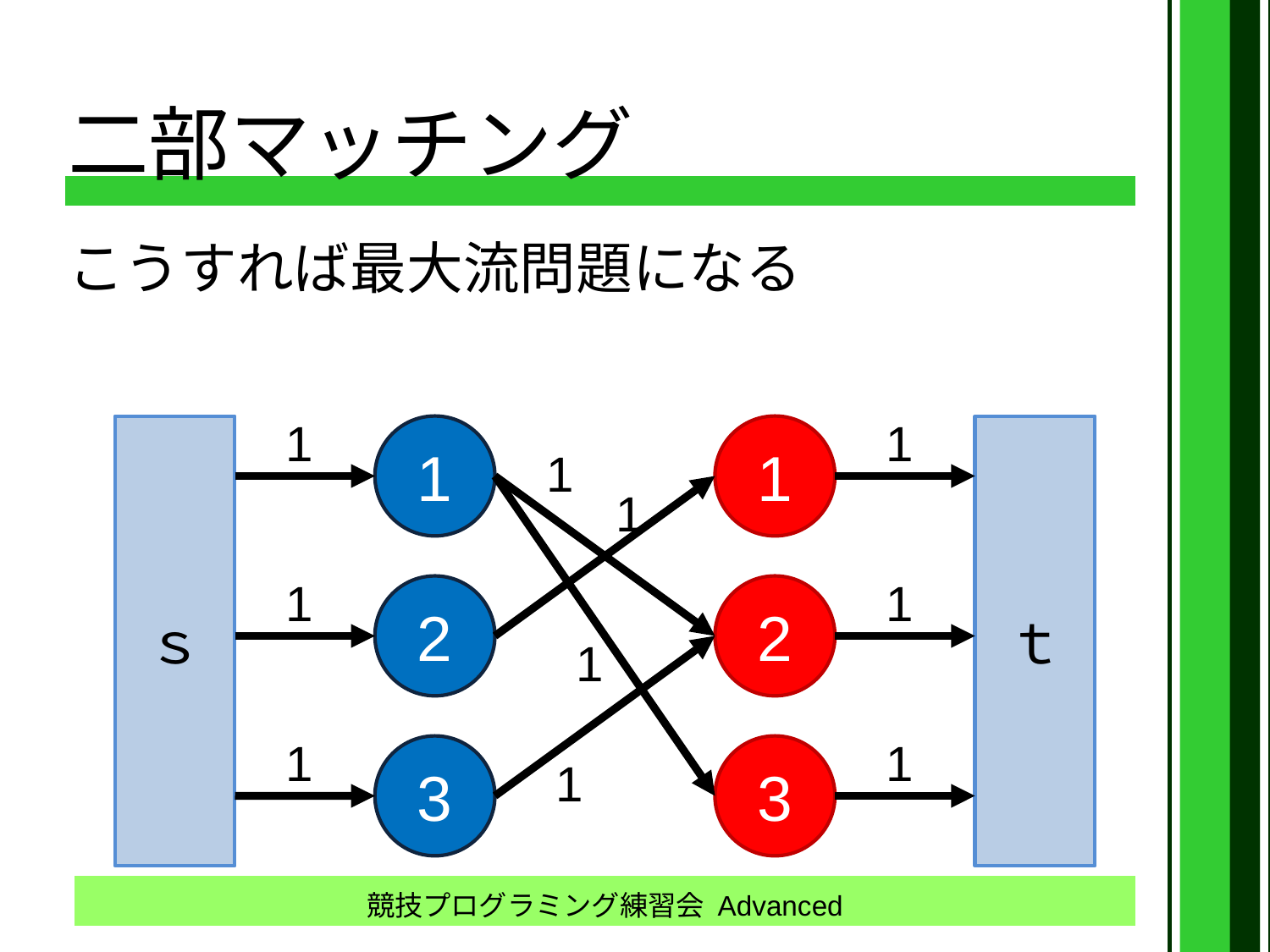

# 二部マッチング
こうすれば最大流問題になる

1
1
ｓ
1
1
ｔ
1
1
1
1
2
2
1
1
1
3
3
1
競技プログラミング練習会 Advanced